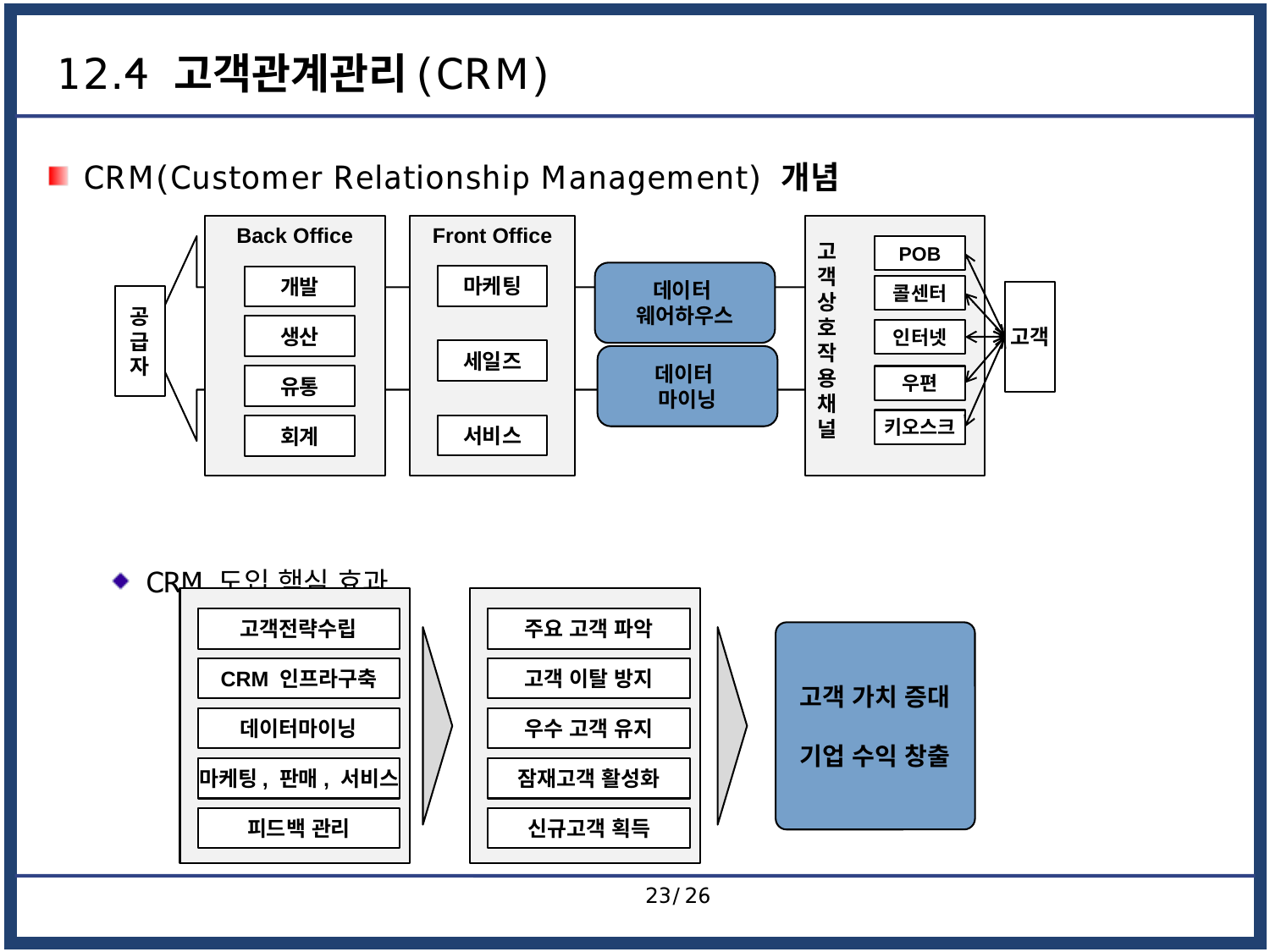

# 12.4 고객관계관리(CRM)
CRM(Customer Relationship Management) 개념

CRM 도입 핵심 효과

Back Office
Front Office

고객상호작용채널

POB
데이터
웨어하우스
마케팅
개발
콜센터
고객
공
급
자
생산
인터넷
세일즈
데이터
마이닝
유통
우편
키오스크
서비스
회계

고객전략수립
주요 고객 파악
고객 가치 증대

기업 수익 창출
CRM 인프라구축
고객 이탈 방지
데이터마이닝
우수 고객 유지

마케팅, 판매, 서비스
잠재고객 활성화
피드백 관리
신규고객 획득